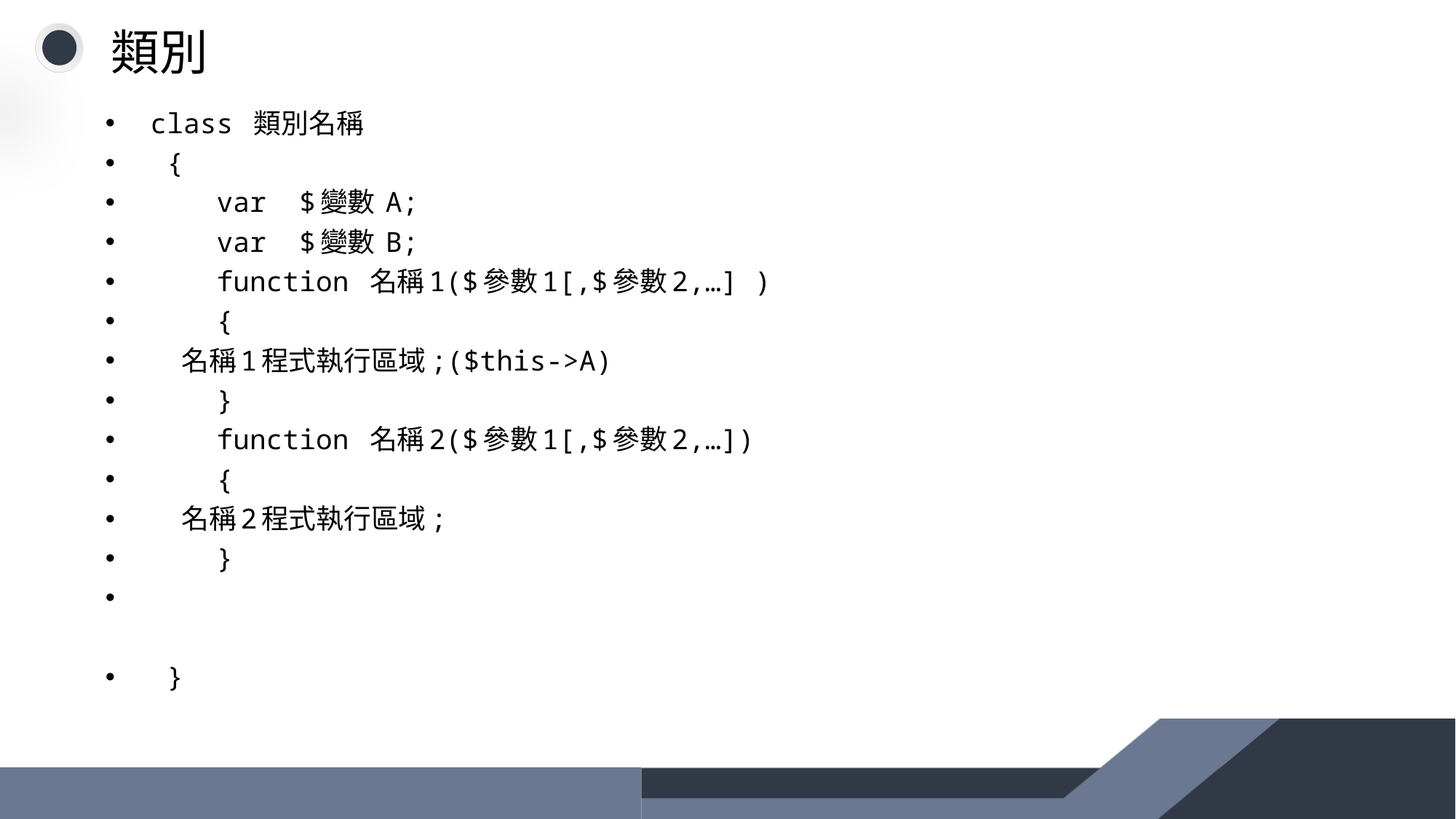

# 類別
 class 類別名稱
  {
     var  $變數 A;
     var  $變數 B;
     function 名稱1($參數1[,$參數2,…] )
     {
       名稱1程式執行區域;($this->A)
     }
     function 名稱2($參數1[,$參數2,…])
     {
       名稱2程式執行區域;
     }

  }